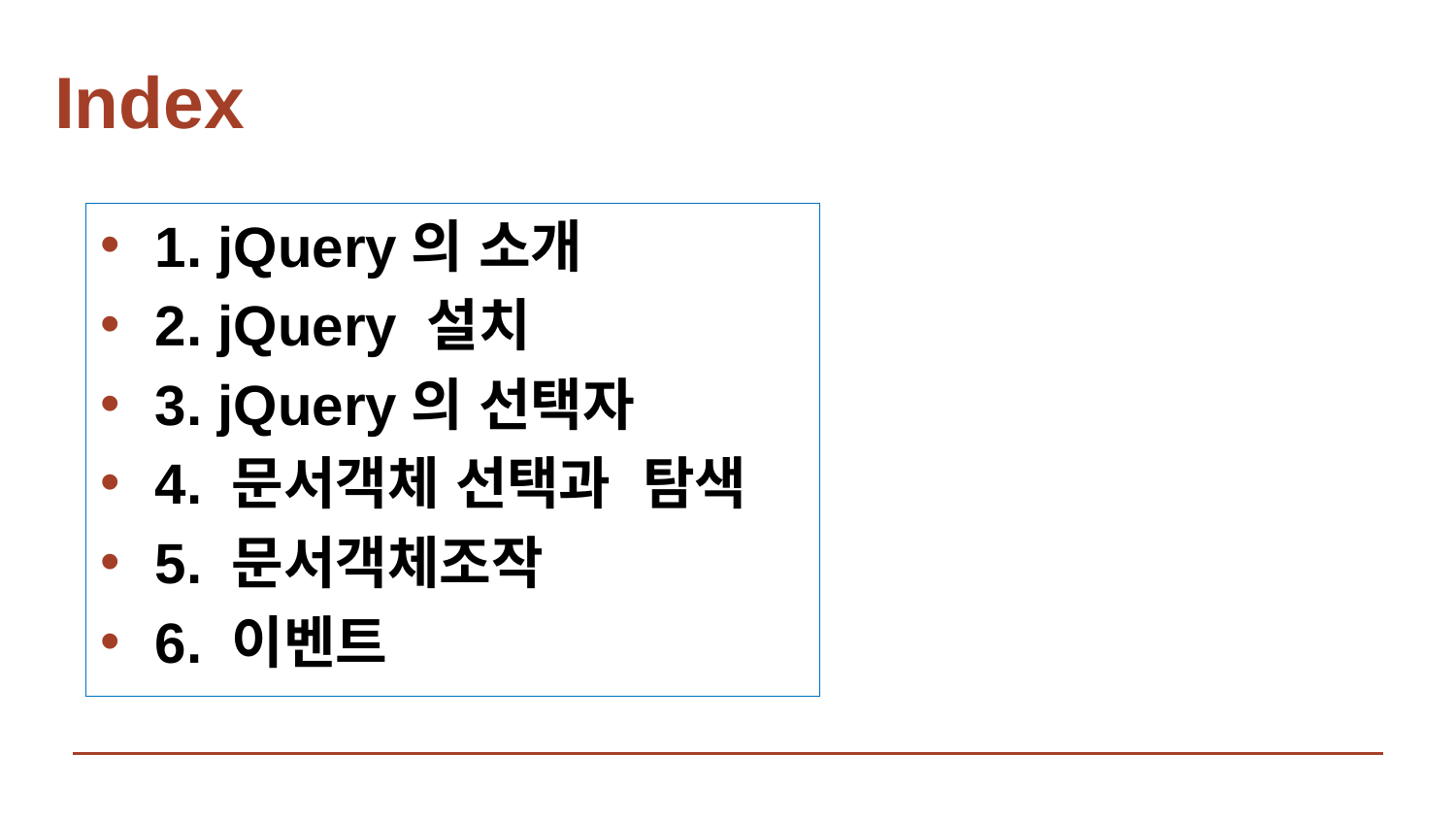

# Index
1. jQuery의 소개
2. jQuery 설치
3. jQuery의 선택자
4. 문서객체 선택과  탐색
5. 문서객체조작
6. 이벤트